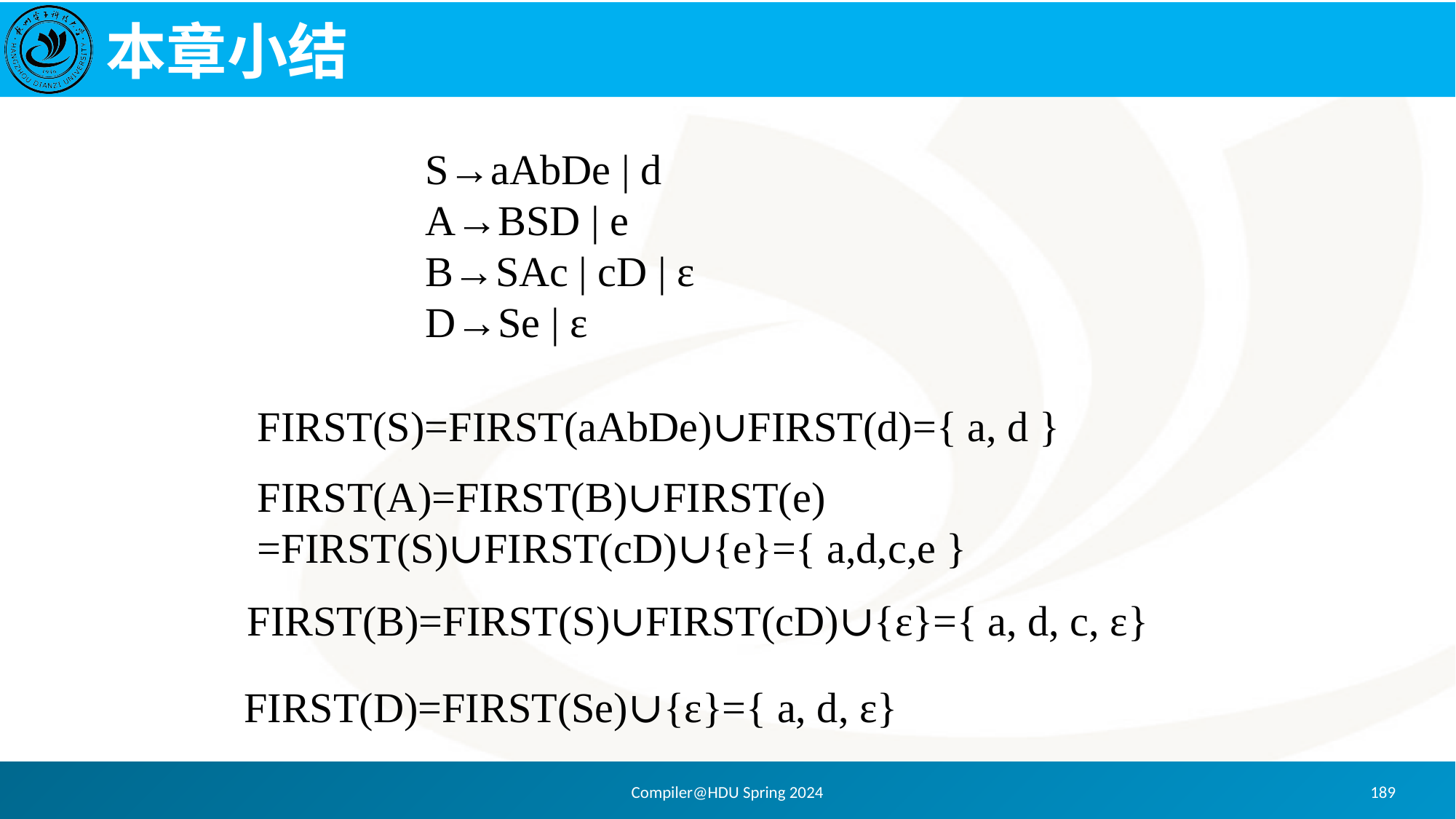

# 本章小结
S→aAbDe | d
A→BSD | e
B→SAc | cD | ε
D→Se | ε
    FIRST(S)=FIRST(aAbDe)∪FIRST(d)={ a, d }
    FIRST(A)=FIRST(B)∪FIRST(e)
    =FIRST(S)∪FIRST(cD)∪{e}={ a,d,c,e }
   FIRST(B)=FIRST(S)∪FIRST(cD)∪{ε}={ a, d, c, ε}
    FIRST(D)=FIRST(Se)∪{ε}={ a, d, ε}
Compiler@HDU Spring 2024
189